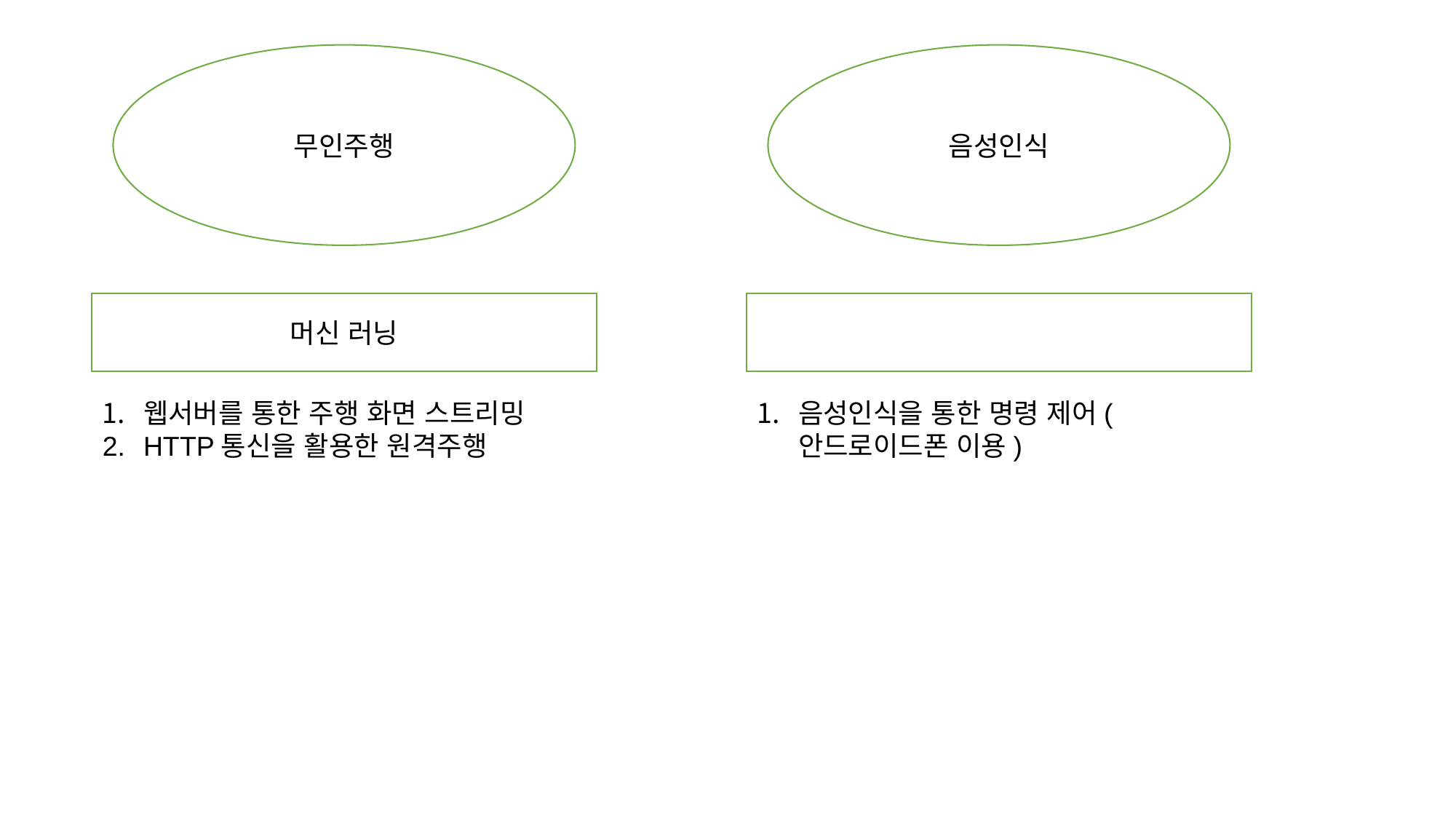

무인주행
음성인식
머신 러닝

웹서버를 통한 주행 화면 스트리밍
HTTP통신을 활용한 원격주행
음성인식을 통한 명령 제어(안드로이드폰 이용)